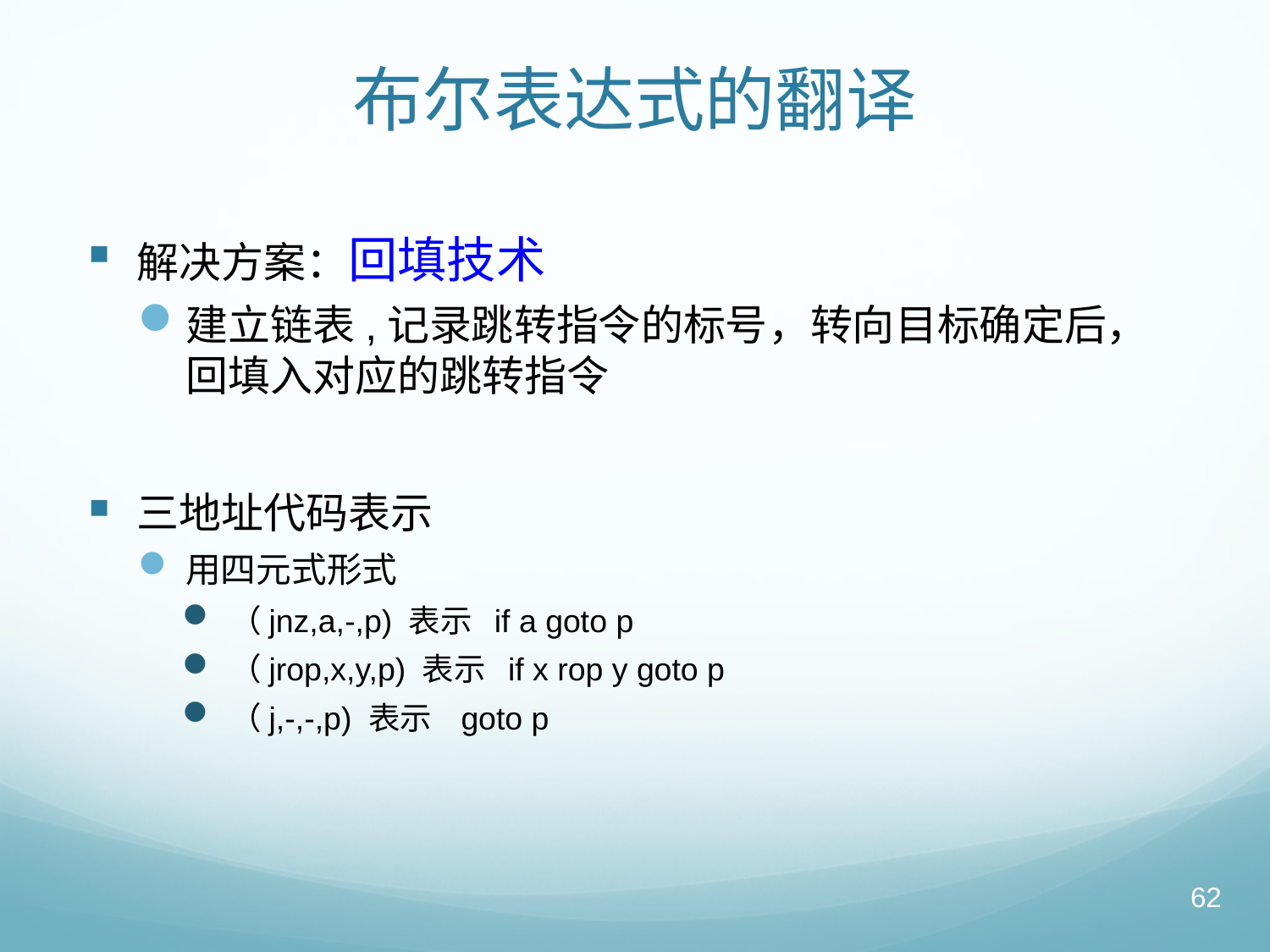

# 布尔表达式的翻译
解决方案：回填技术
建立链表,记录跳转指令的标号，转向目标确定后，回填入对应的跳转指令

三地址代码表示
用四元式形式
（jnz,a,-,p) 表示  if a goto p
（jrop,x,y,p) 表示  if x rop y goto p
（j,-,-,p) 表示   goto p

62